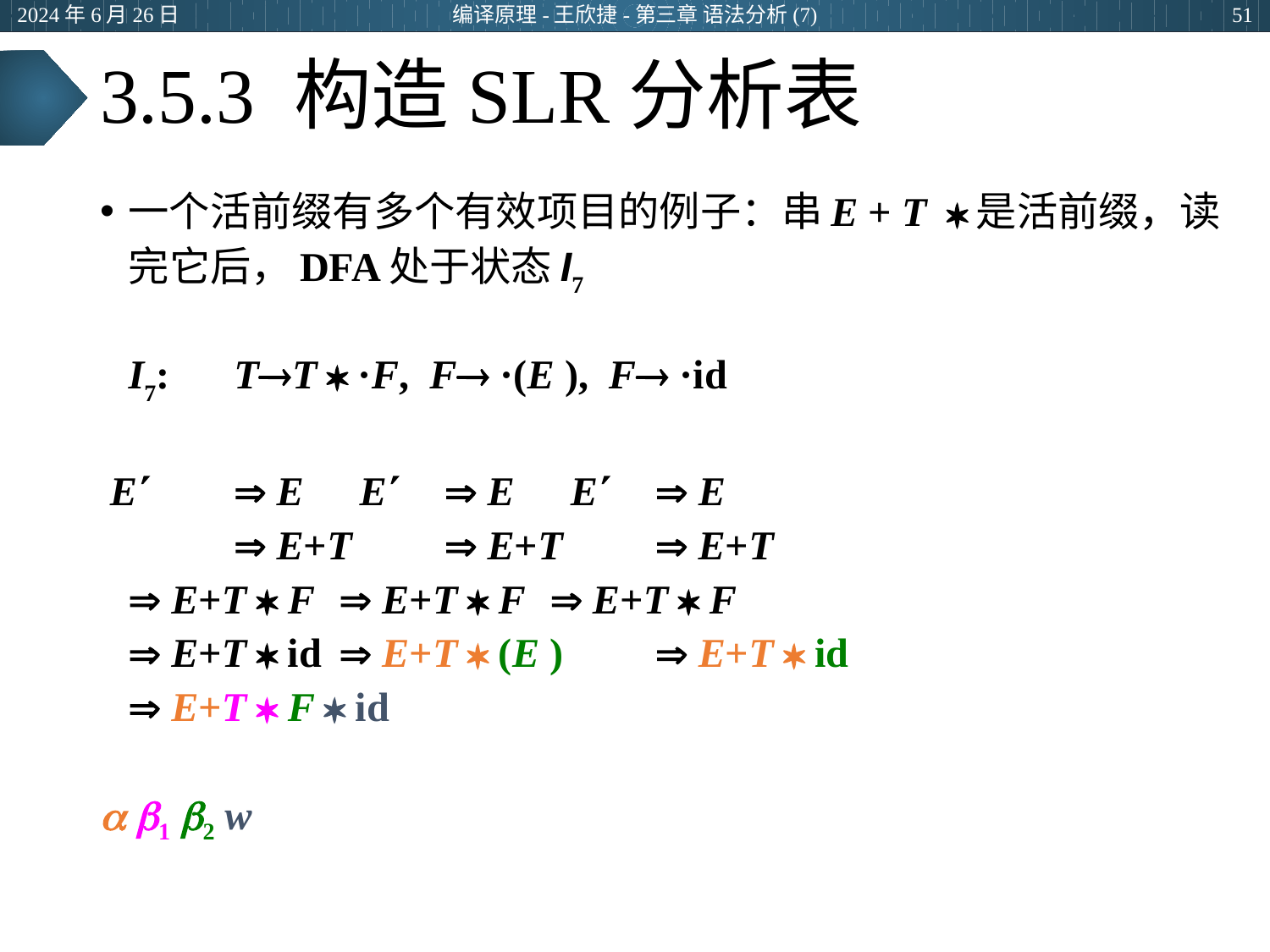

2024年6月26日
编译原理-王欣捷-第三章 语法分析(7)
51
# 3.5.3 构造SLR分析表
一个活前缀有多个有效项目的例子：串E + T  ∗是活前缀，读完它后，DFA处于状态I7

		I7: 	T→T ∗ ·F,  F→ ·(E ),  F→ ·id

 E′ 	⇒ E		  E′	⇒ E 		  E′ 	⇒ E
   	⇒ E+T 		⇒ E+T 		⇒ E+T
		⇒ E+T ∗ F 		⇒ E+T ∗ F		⇒ E+T ∗ F
		⇒ E+T ∗ id 		⇒ E+T ∗ (E )	⇒ E+T ∗ id
		⇒ E+T ∗ F ∗ id

α β1 β2 w